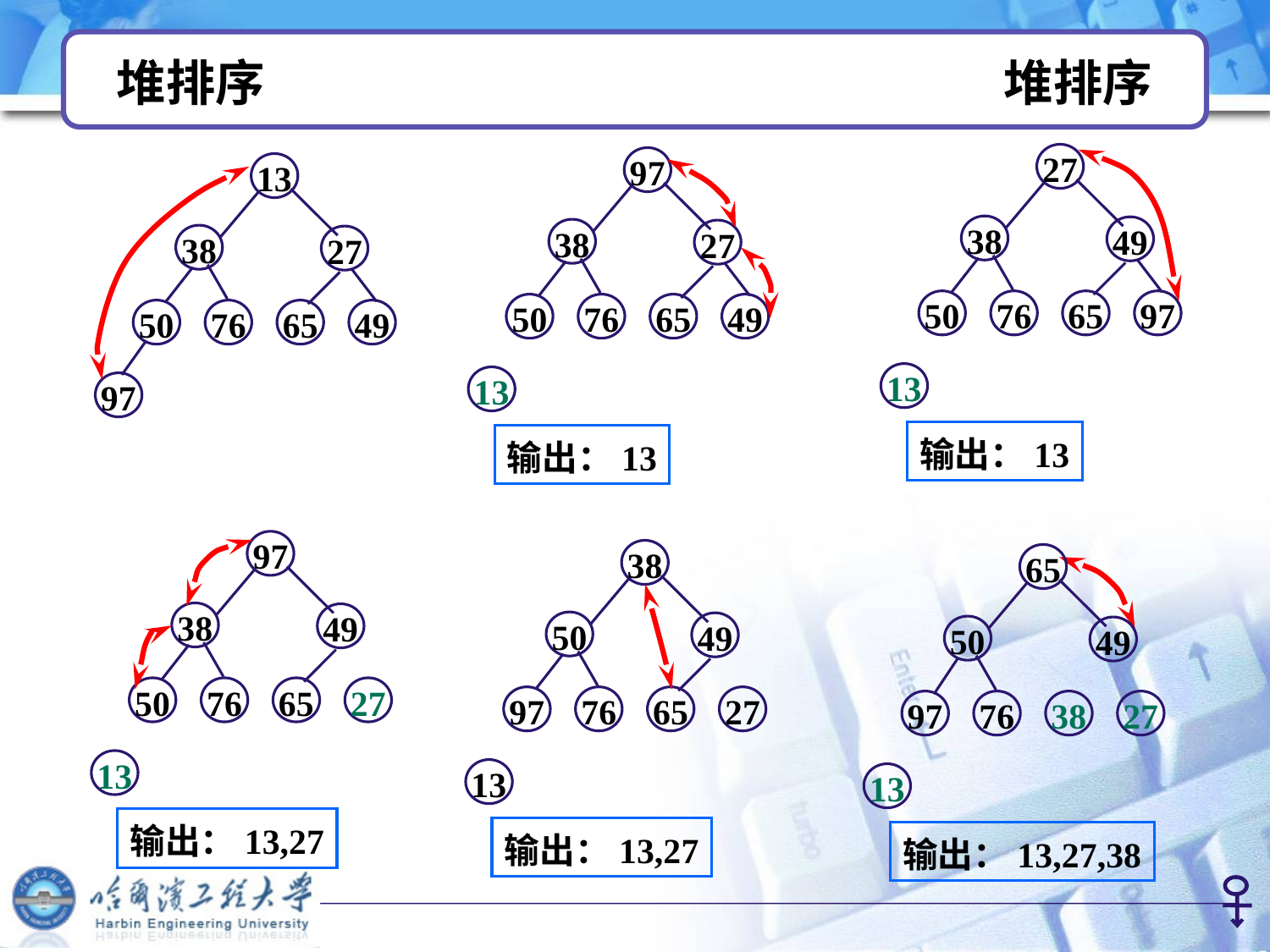

# 堆排序                                                                  堆排序
27

38
49

50
76
65
97
13
输出：13
97

38
27

50
76
65
49
13
输出：13

13

38
27

50
76
65
49

97

97

38
49

50
76
65
27
13
输出：13,27

38

50
49

97
76
65
27
13
输出：13,27
65

50
49

97
76
38
27
13
输出：13,27,38